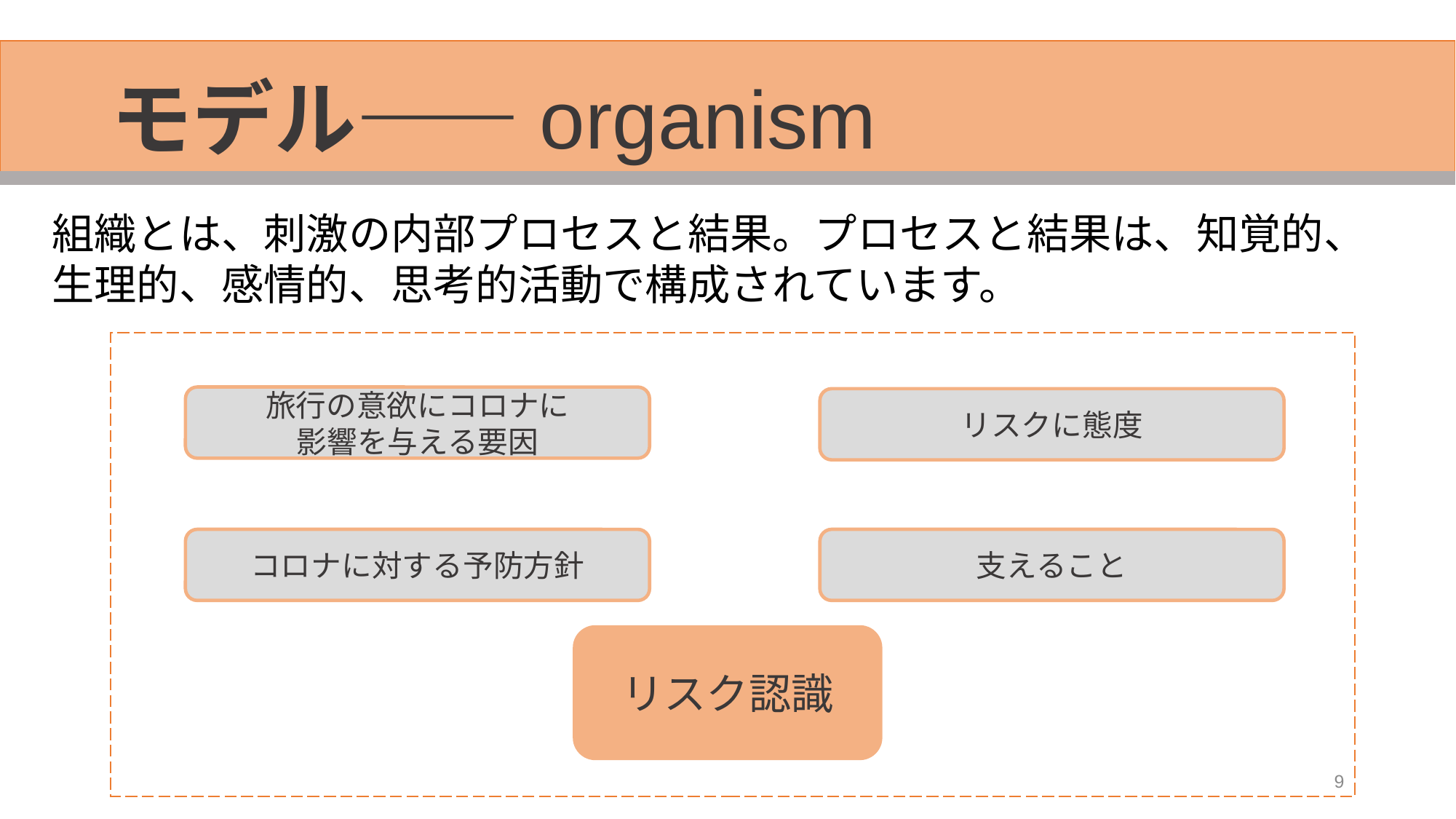

# モデル——organism
組織とは、刺激の内部プロセスと結果。プロセスと結果は、知覚的、生理的、感情的、思考的活動で構成されています。

旅行の意欲にコロナに
影響を与える要因
リスクに態度
コロナに対する予防方針
支えること
リスク認識
9